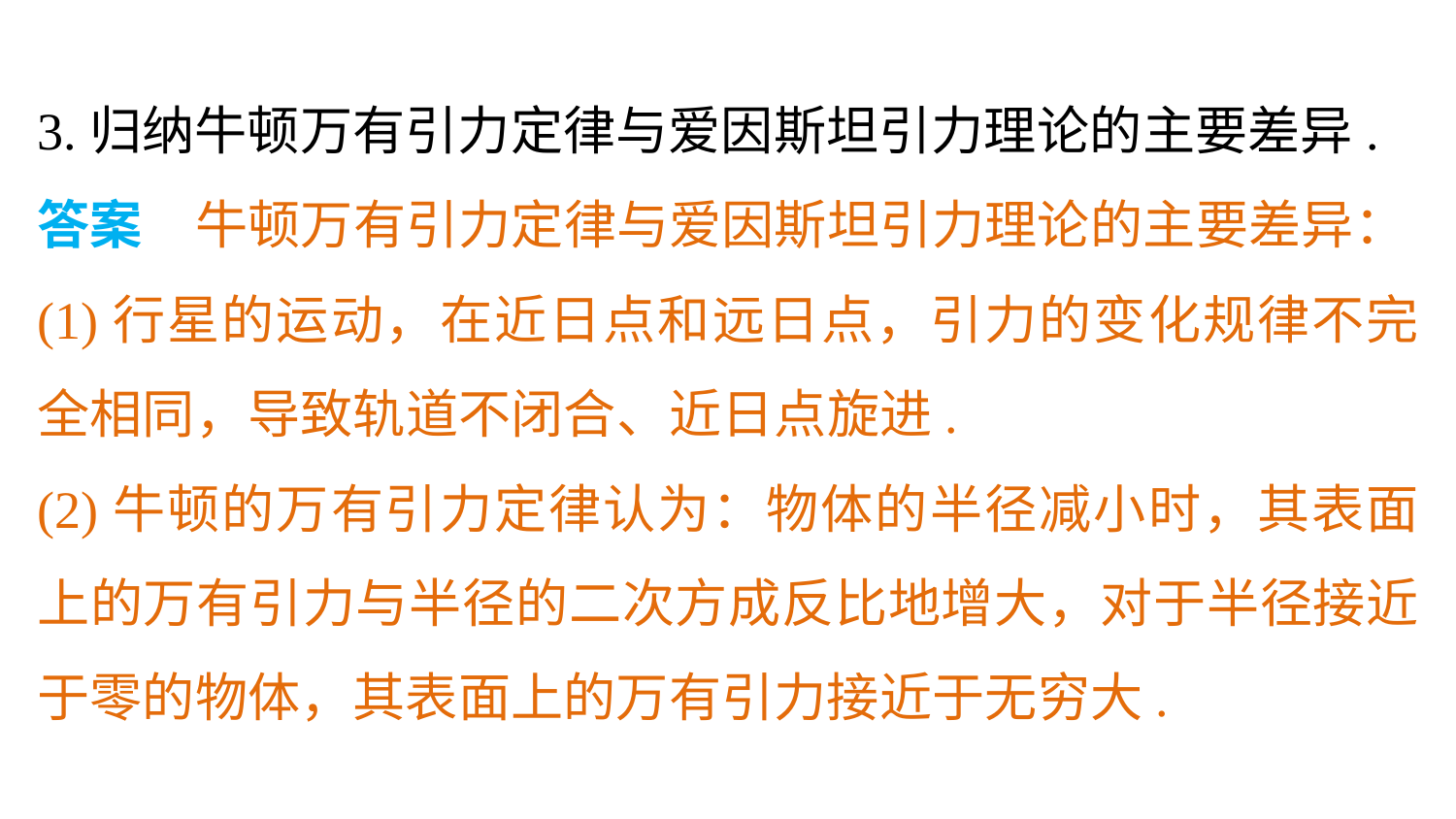

3.归纳牛顿万有引力定律与爱因斯坦引力理论的主要差异.
答案　牛顿万有引力定律与爱因斯坦引力理论的主要差异：
(1)行星的运动，在近日点和远日点，引力的变化规律不完全相同，导致轨道不闭合、近日点旋进.
(2)牛顿的万有引力定律认为：物体的半径减小时，其表面上的万有引力与半径的二次方成反比地增大，对于半径接近于零的物体，其表面上的万有引力接近于无穷大.